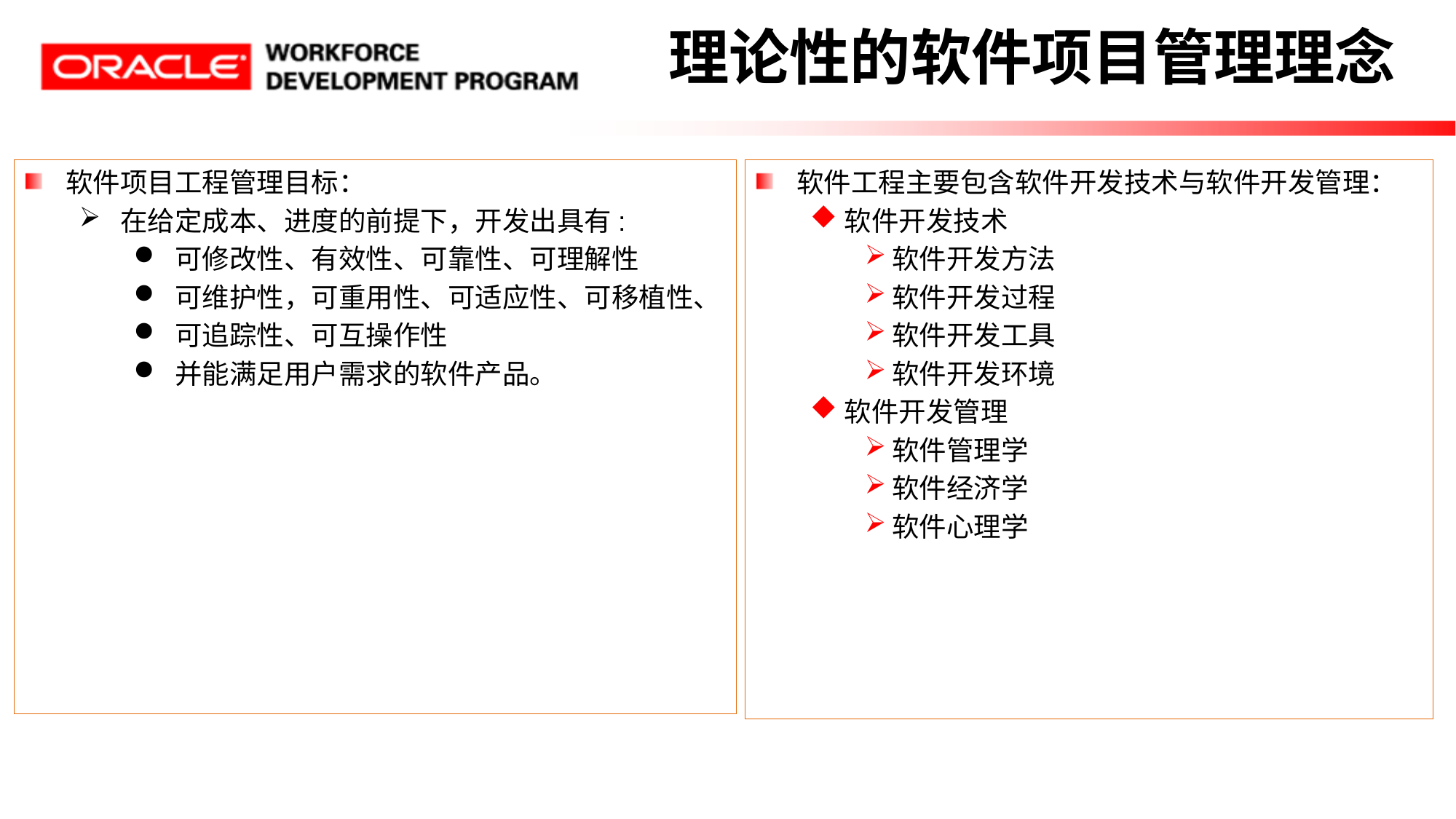

理论性的软件项目管理理念
软件项目工程管理目标：
在给定成本、进度的前提下，开发出具有:
可修改性、有效性、可靠性、可理解性
可维护性，可重用性、可适应性、可移植性、
可追踪性、可互操作性
并能满足用户需求的软件产品。
软件工程主要包含软件开发技术与软件开发管理：
软件开发技术
软件开发方法
软件开发过程
软件开发工具
软件开发环境
软件开发管理
软件管理学
软件经济学
软件心理学